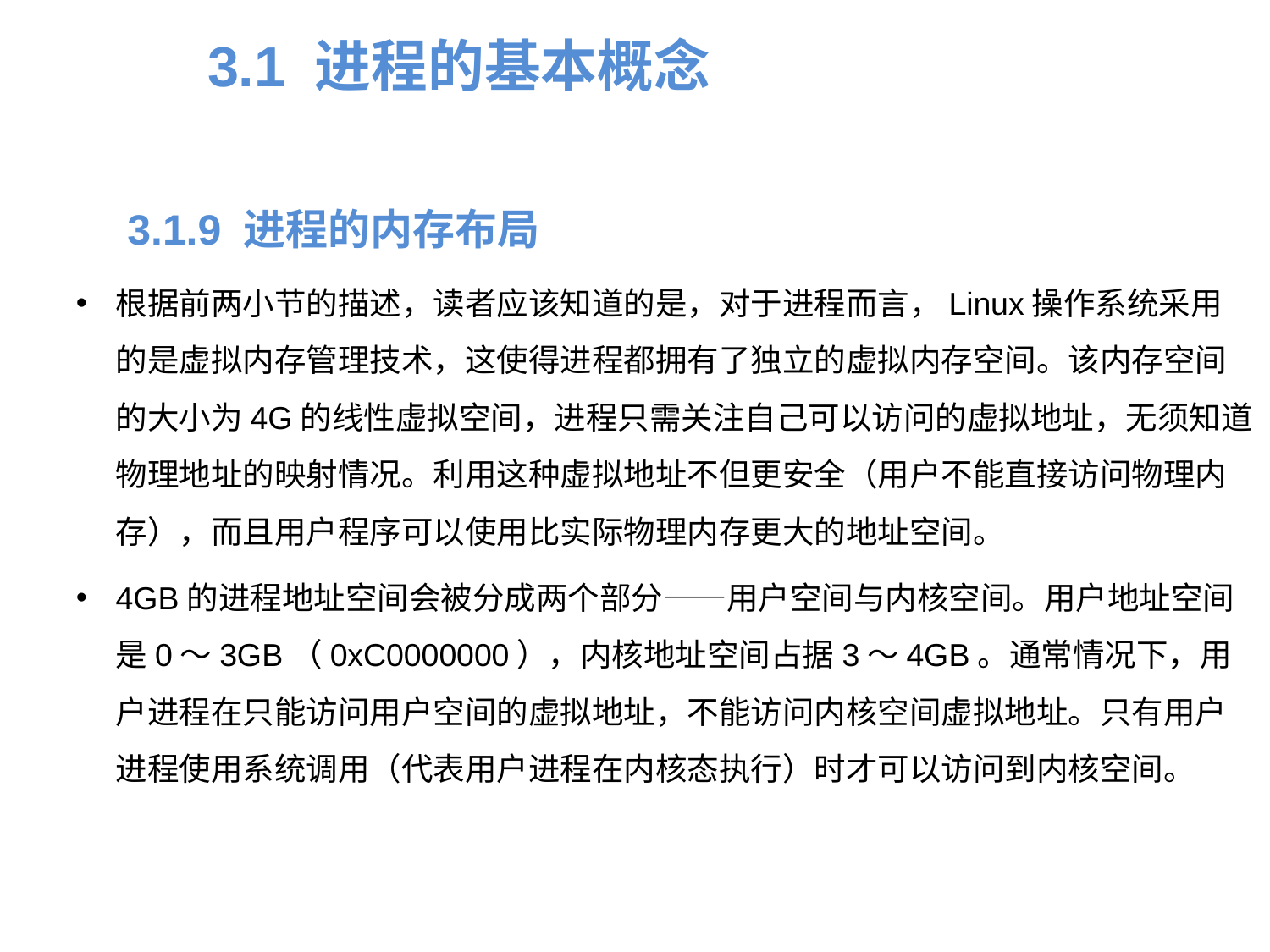

3.1 进程的基本概念
3.1.9 进程的内存布局
根据前两小节的描述，读者应该知道的是，对于进程而言，Linux操作系统采用的是虚拟内存管理技术，这使得进程都拥有了独立的虚拟内存空间。该内存空间的大小为4G的线性虚拟空间，进程只需关注自己可以访问的虚拟地址，无须知道物理地址的映射情况。利用这种虚拟地址不但更安全（用户不能直接访问物理内存），而且用户程序可以使用比实际物理内存更大的地址空间。
4GB的进程地址空间会被分成两个部分——用户空间与内核空间。用户地址空间是0～3GB（0xC0000000），内核地址空间占据3～4GB。通常情况下，用户进程在只能访问用户空间的虚拟地址，不能访问内核空间虚拟地址。只有用户进程使用系统调用（代表用户进程在内核态执行）时才可以访问到内核空间。